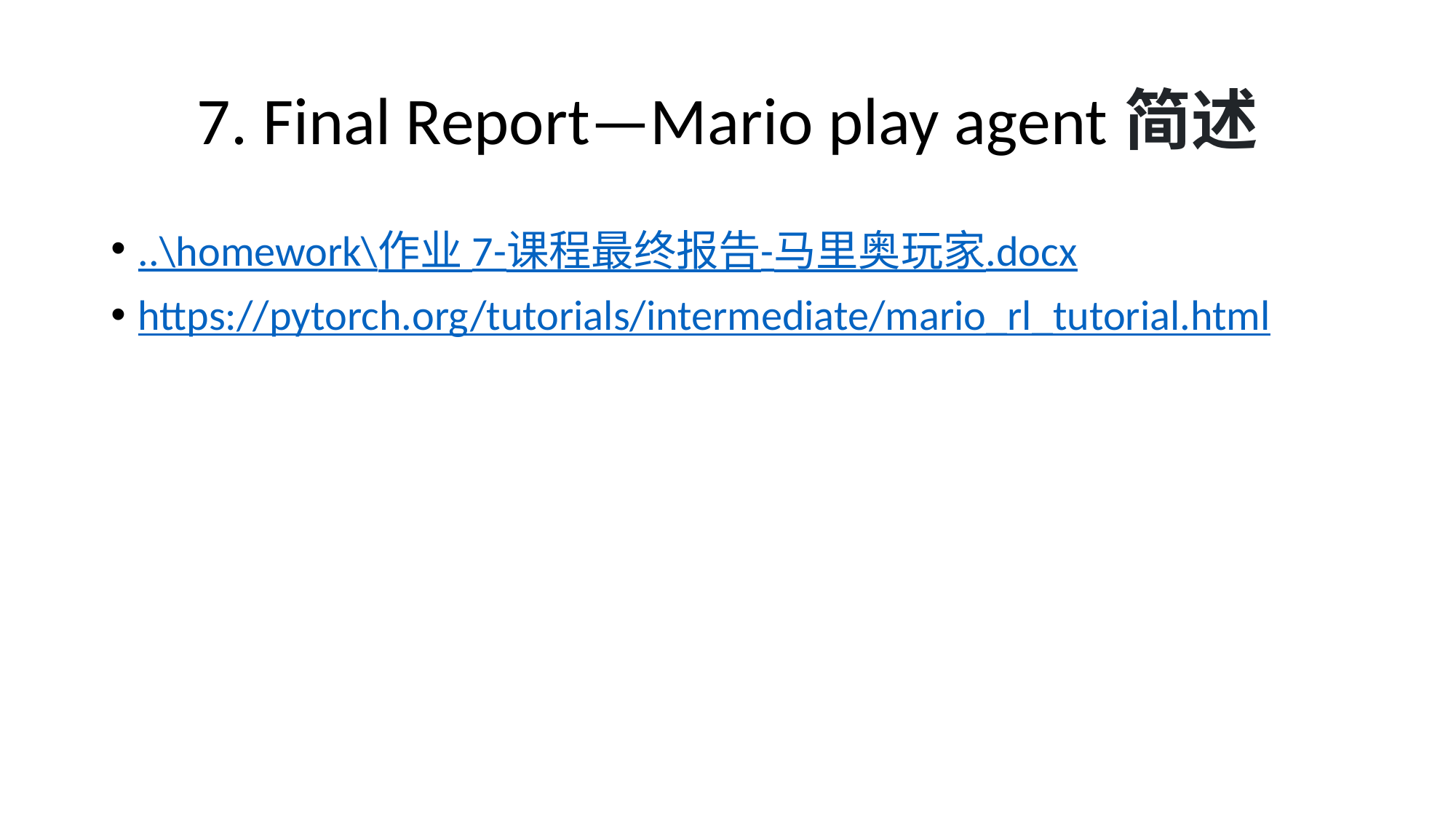

# 7. Final Report—Mario play agent简述
..\homework\作业 7-课程最终报告-马里奥玩家.docx
https://pytorch.org/tutorials/intermediate/mario_rl_tutorial.html